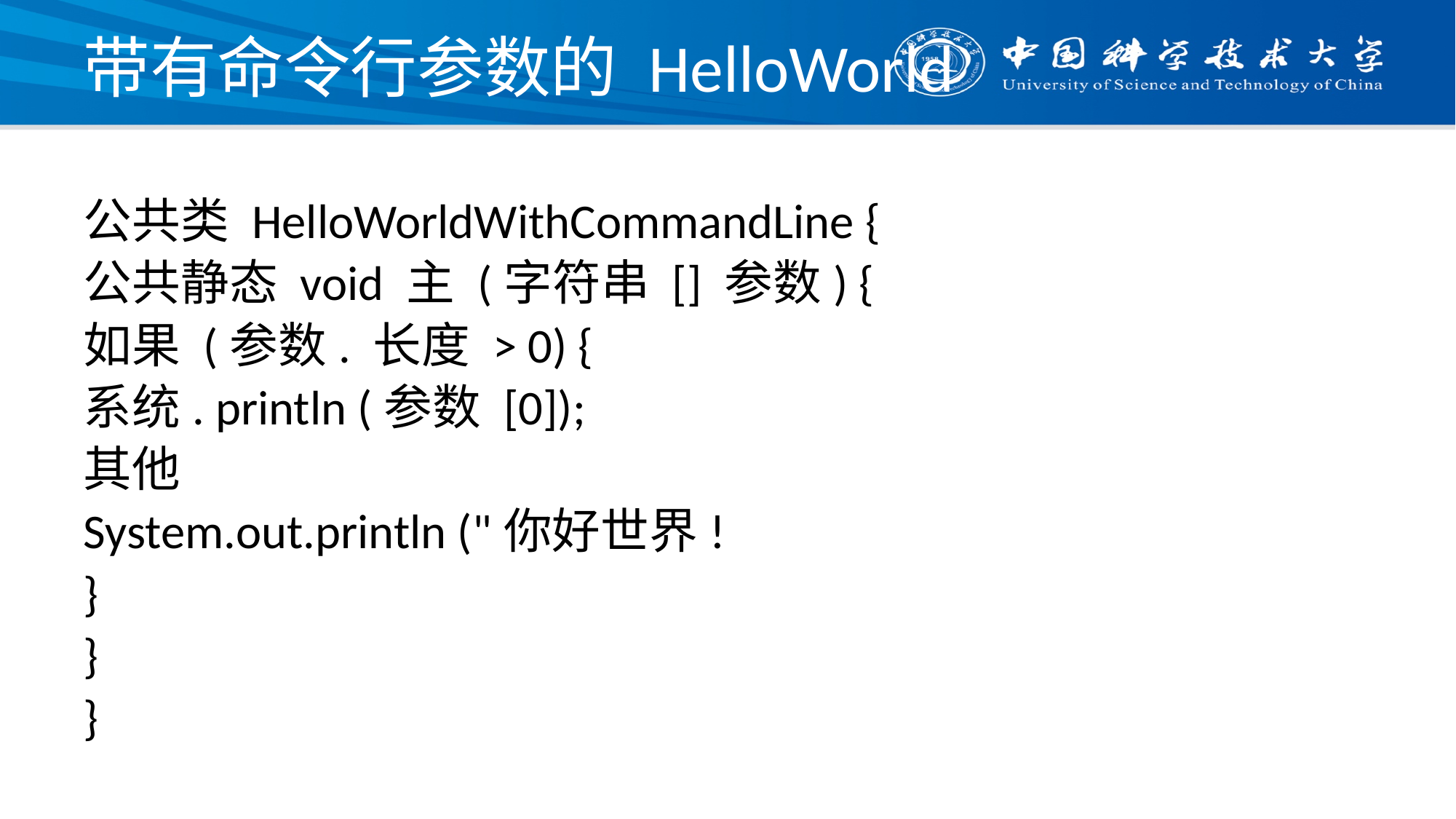

# 带有命令行参数的 HelloWorld
公共类 HelloWorldWithCommandLine {
公共静态 void 主 (字符串 [] 参数) {
如果 (参数. 长度 > 0) {
系统. println (参数 [0]);
其他
System.out.println ("你好世界!
}
}
}